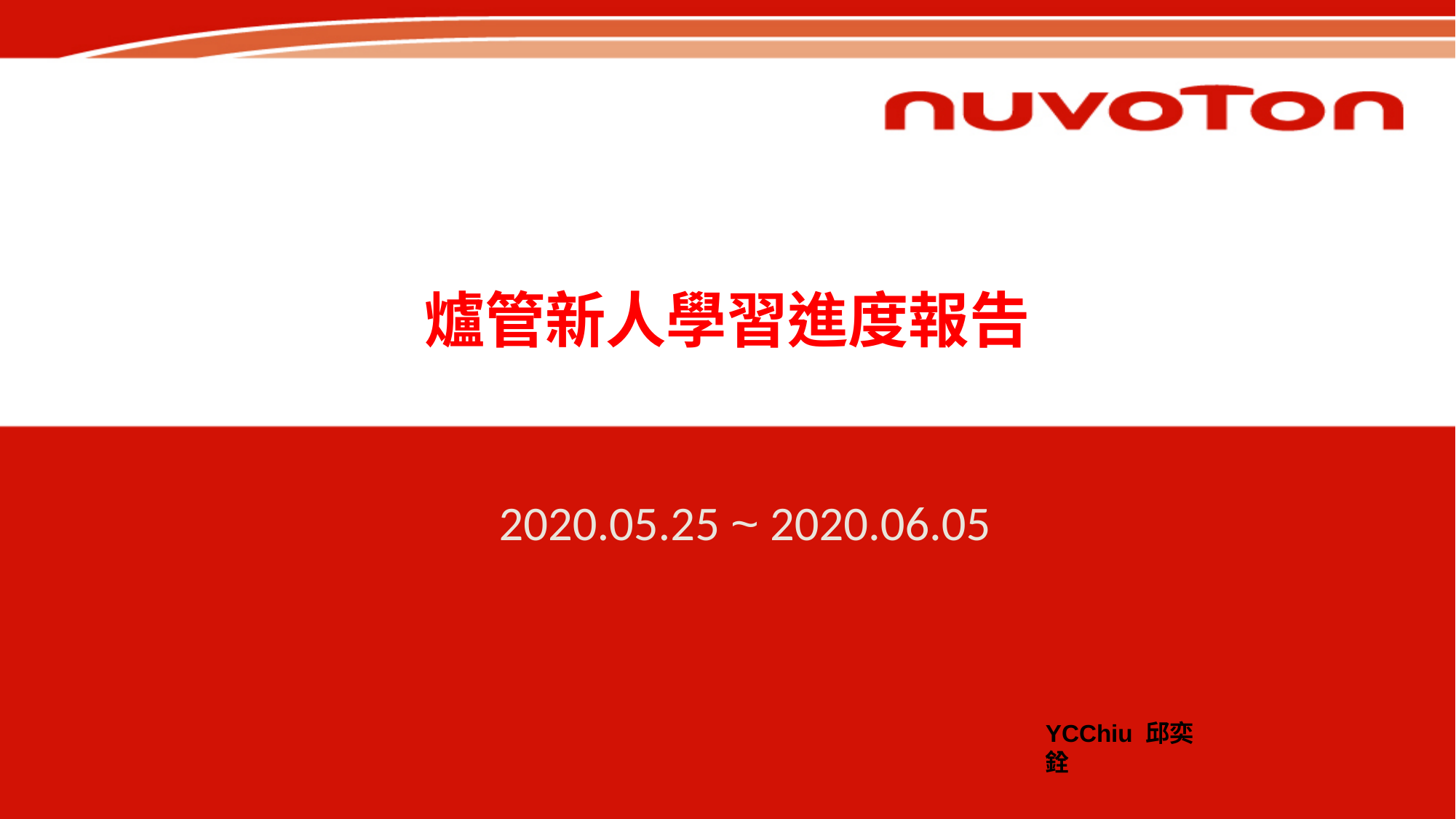

# 爐管新人學習進度報告
2020.05.25 ~ 2020.06.05
YCChiu 邱奕銓